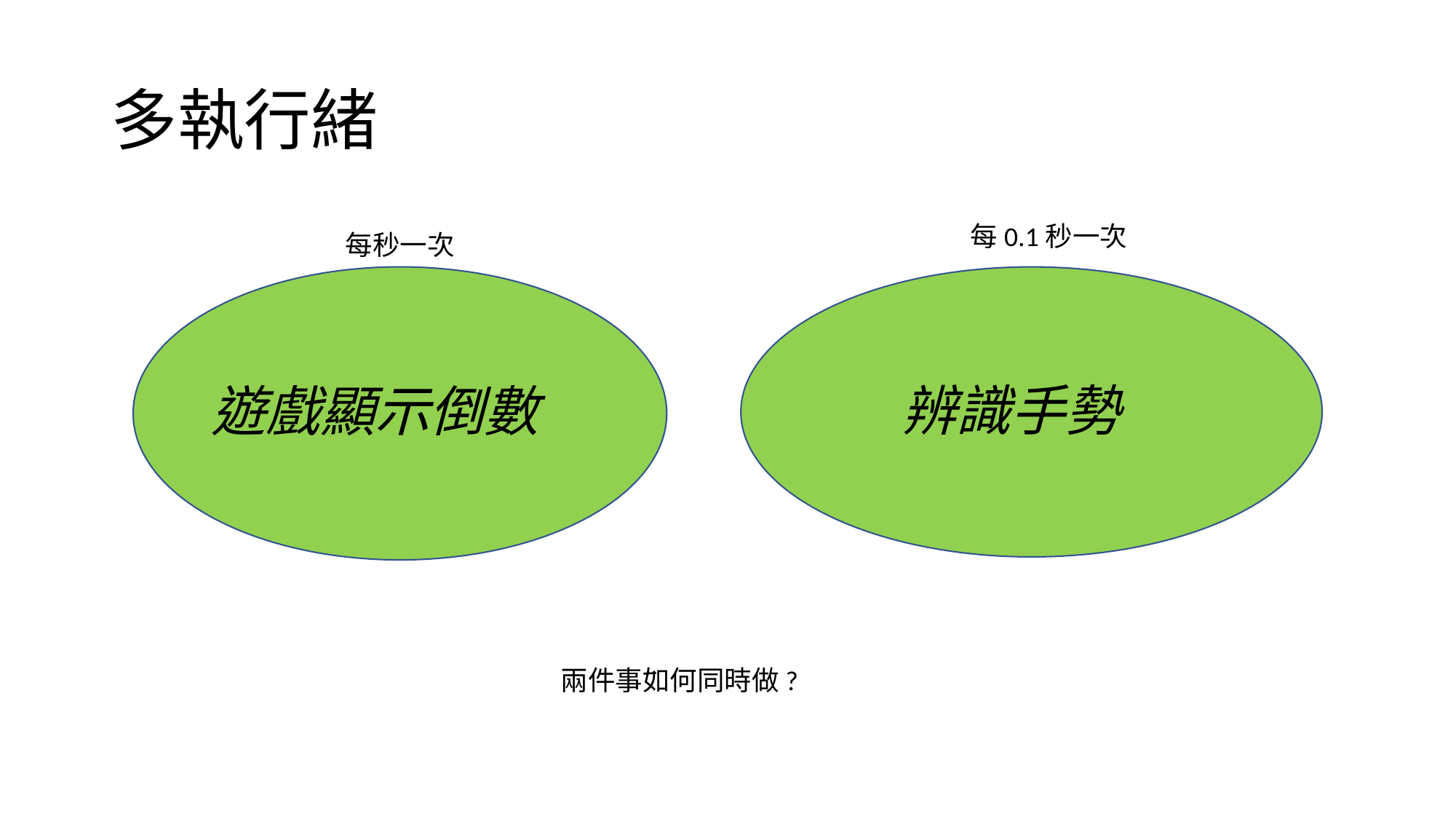

# 多執行緒
每0.1秒一次
每秒一次

辨識手勢
遊戲顯示倒數
兩件事如何同時做?